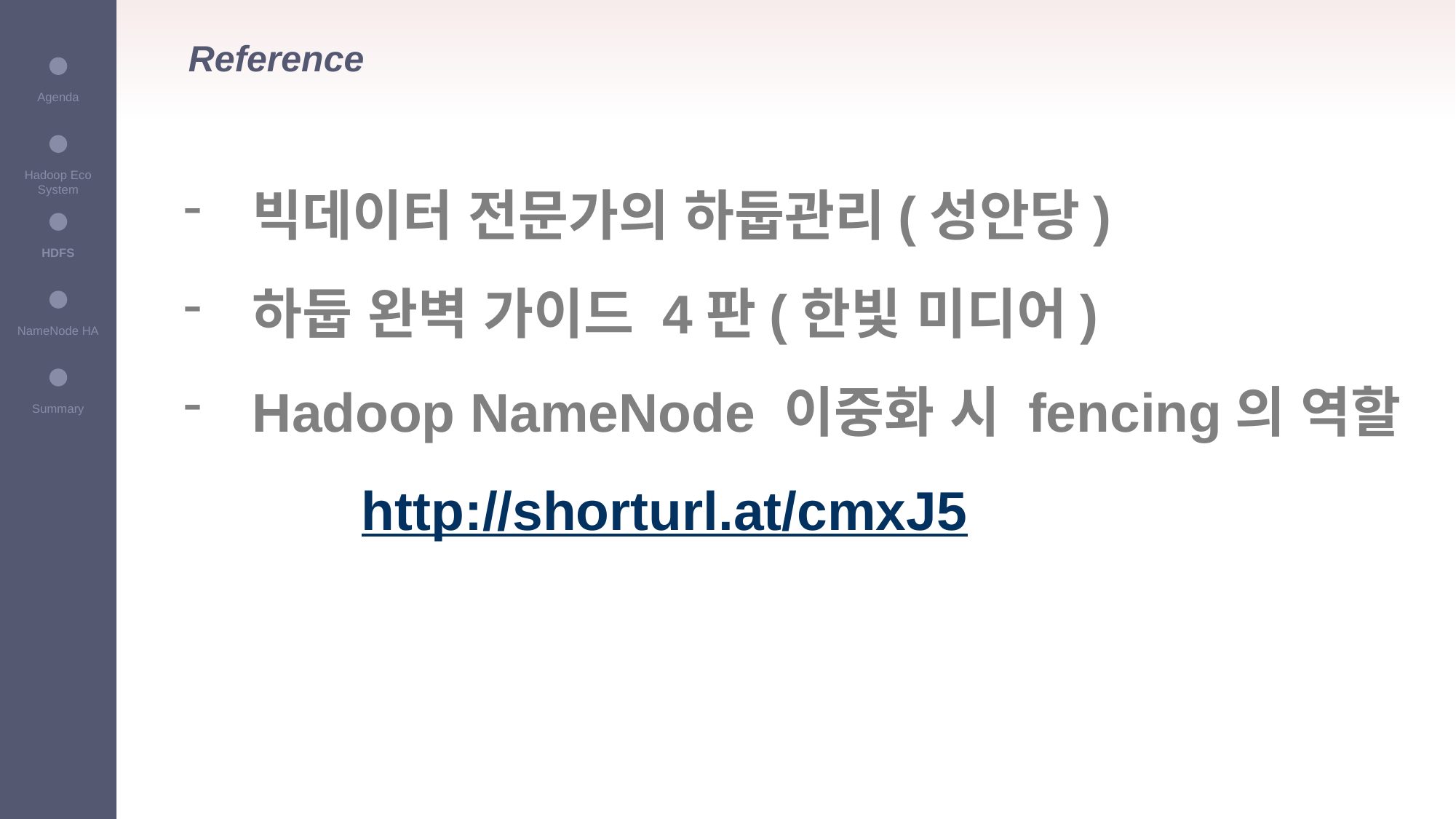

Reference

Agenda

빅데이터 전문가의 하둡관리(성안당)
하둡 완벽 가이드 4판(한빛 미디어)
Hadoop NameNode 이중화 시 fencing의 역할	http://shorturl.at/cmxJ5
Hadoop Eco
System

HDFS

NameNode HA

Summary